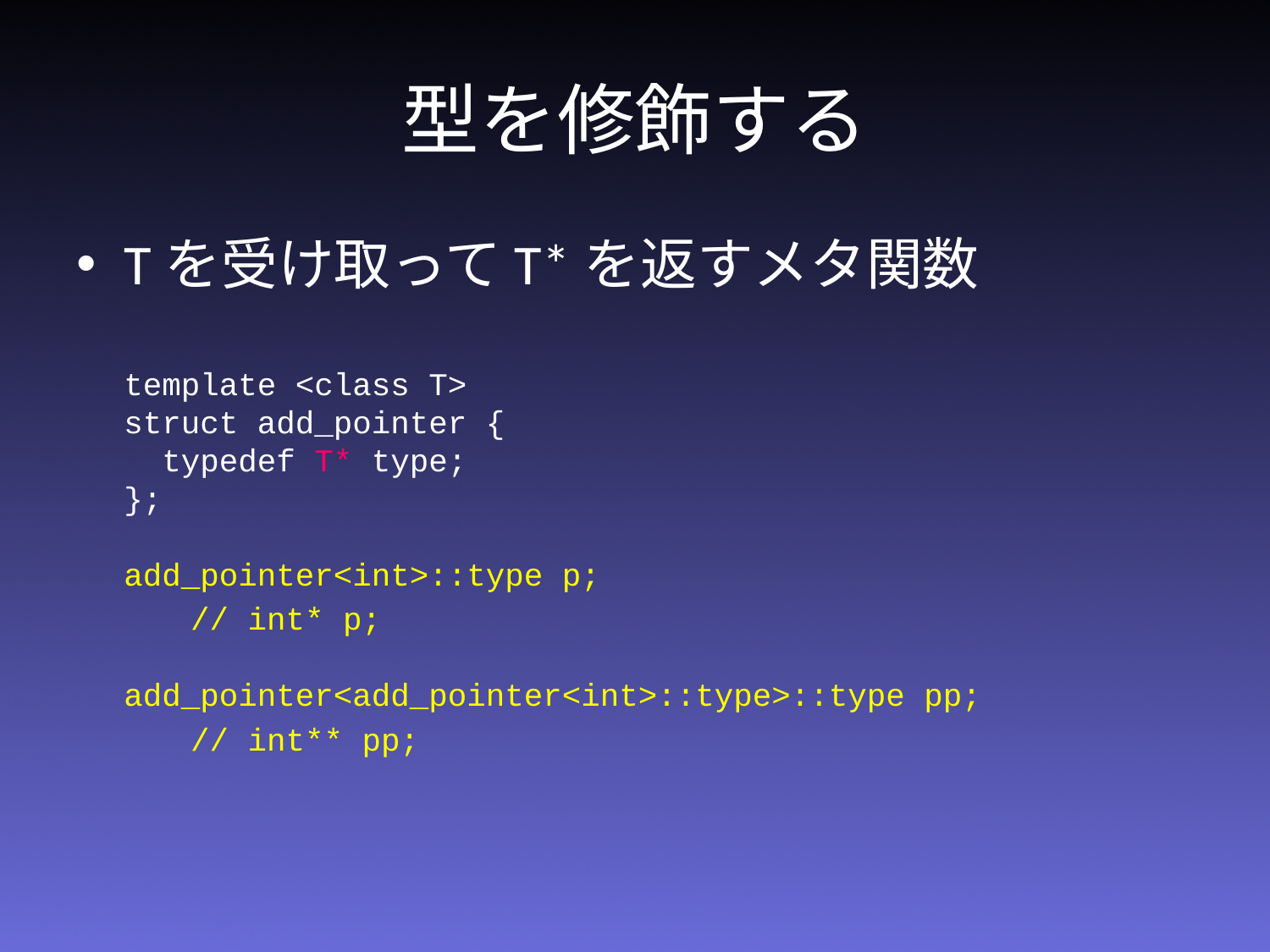

# 型を修飾する
Tを受け取ってT*を返すメタ関数
template <class T>
struct add_pointer {
  typedef T* type;
};
add_pointer<int>::type p;
      // int* p;
add_pointer<add_pointer<int>::type>::type pp;
      // int** pp;